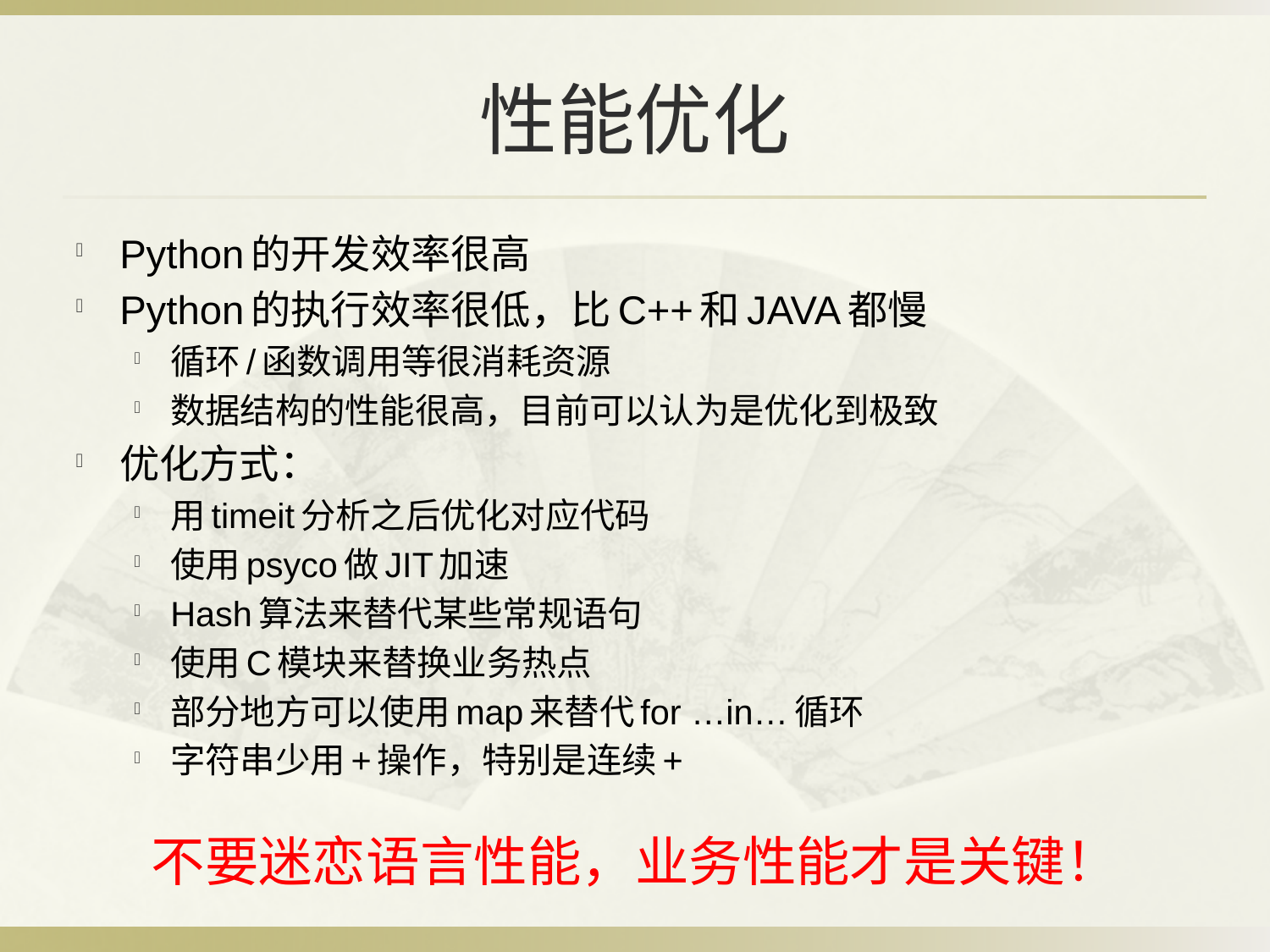

# 性能优化
Python的开发效率很高
Python的执行效率很低，比C++和JAVA都慢
循环/函数调用等很消耗资源
数据结构的性能很高，目前可以认为是优化到极致
优化方式：
用timeit分析之后优化对应代码
使用psyco做JIT加速
Hash算法来替代某些常规语句
使用C模块来替换业务热点
部分地方可以使用map来替代for …in…循环
字符串少用+操作，特别是连续+

不要迷恋语言性能，业务性能才是关键！